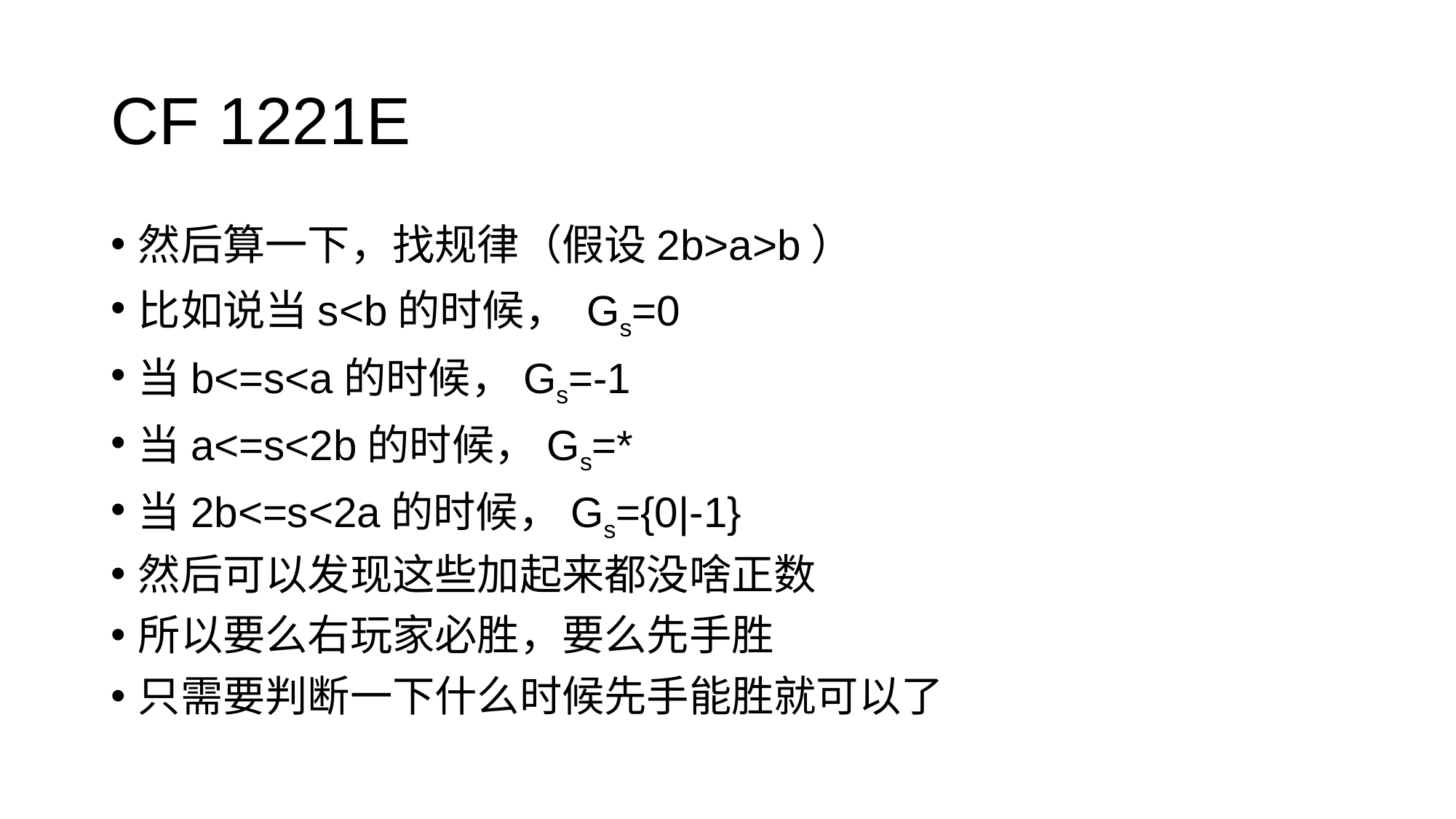

# CF 1221E
然后算一下，找规律（假设2b>a>b）
比如说当s<b的时候， Gs=0
当b<=s<a的时候，Gs=-1
当a<=s<2b的时候，Gs=*
当2b<=s<2a的时候，Gs={0|-1}
然后可以发现这些加起来都没啥正数
所以要么右玩家必胜，要么先手胜
只需要判断一下什么时候先手能胜就可以了